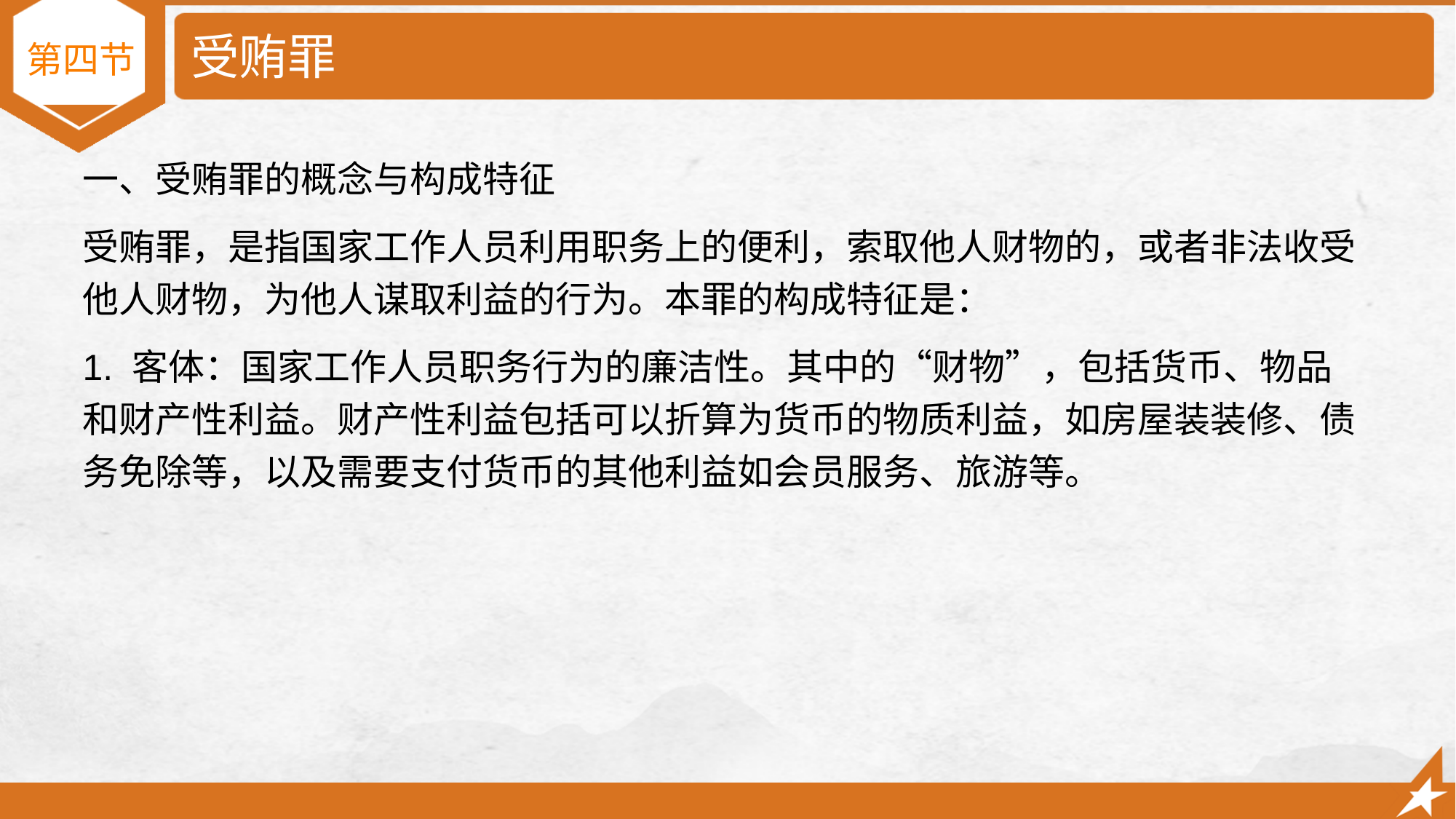

# 受贿罪
第四节
一、受贿罪的概念与构成特征
受贿罪，是指国家工作人员利用职务上的便利，索取他人财物的，或者非法收受他人财物，为他人谋取利益的行为。本罪的构成特征是：
1. 客体：国家工作人员职务行为的廉洁性。其中的“财物”，包括货币、物品和财产性利益。财产性利益包括可以折算为货币的物质利益，如房屋装装修、债务免除等，以及需要支付货币的其他利益如会员服务、旅游等。